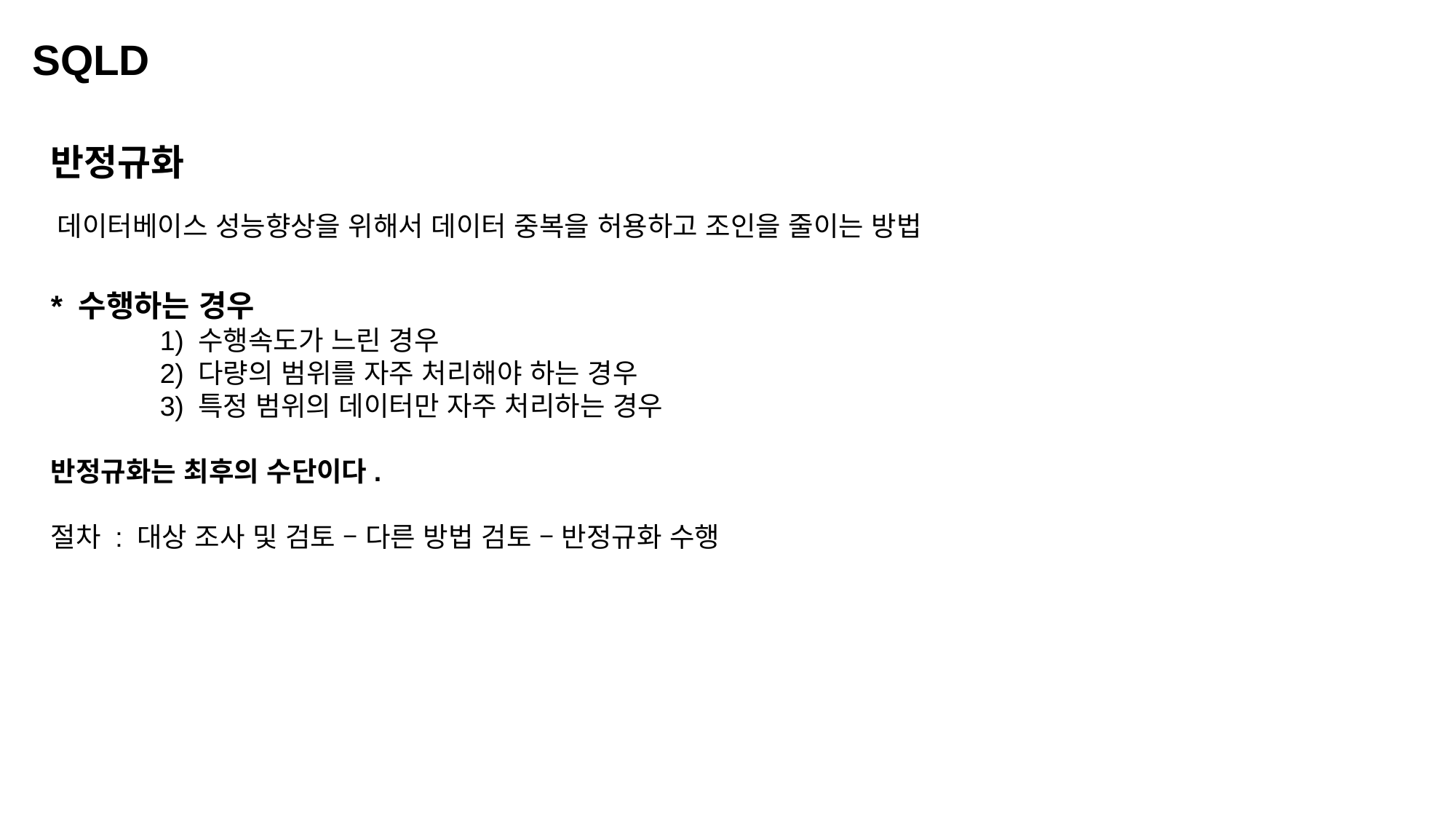

SQLD
반정규화
데이터베이스 성능향상을 위해서 데이터 중복을 허용하고 조인을 줄이는 방법
* 수행하는 경우
	1) 수행속도가 느린 경우
	2) 다량의 범위를 자주 처리해야 하는 경우
	3) 특정 범위의 데이터만 자주 처리하는 경우

반정규화는 최후의 수단이다.

절차 : 대상 조사 및 검토 – 다른 방법 검토 – 반정규화 수행